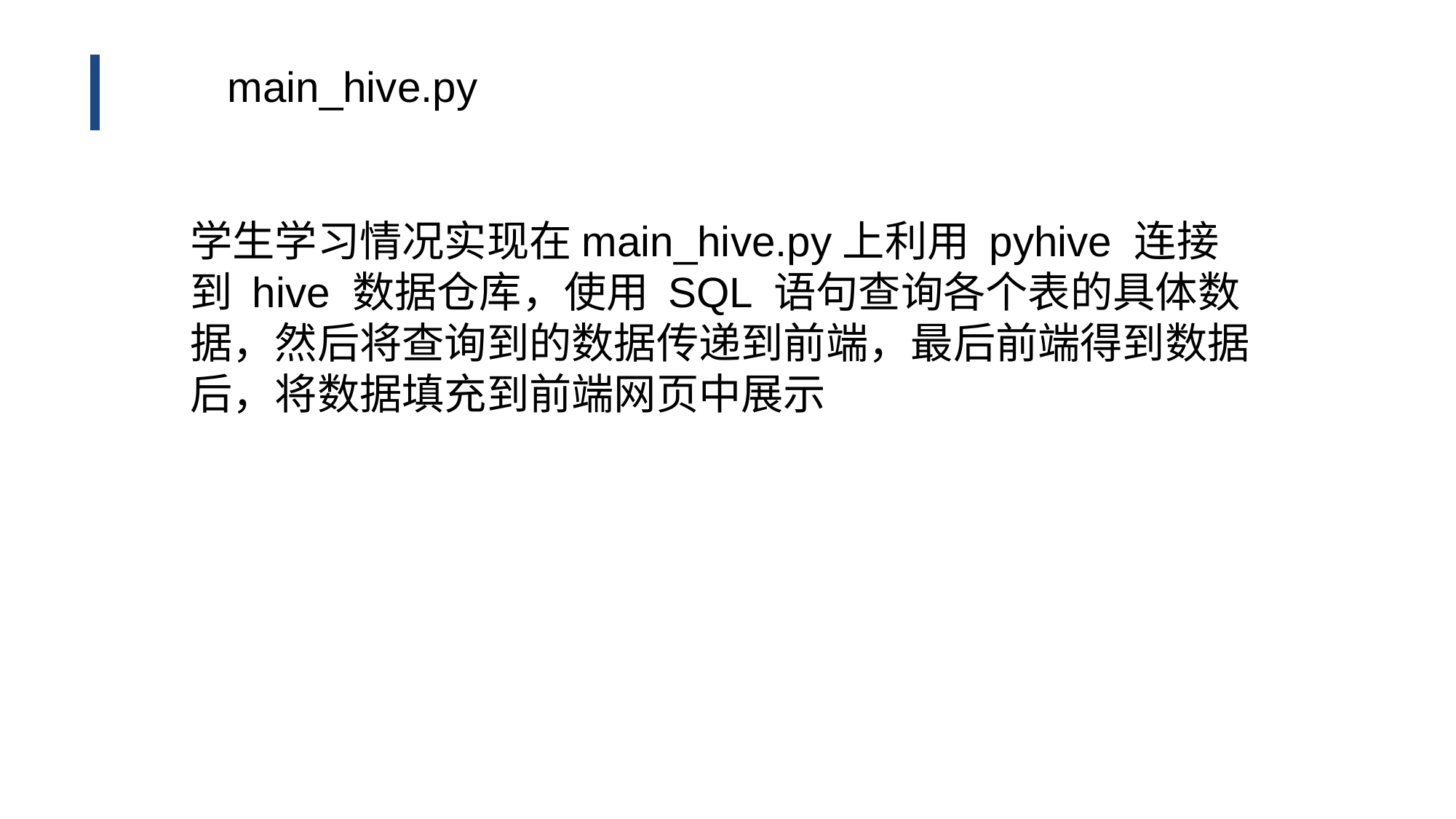

main_hive.py
学生学习情况实现在main_hive.py上利用 pyhive 连接到 hive 数据仓库，使用 SQL 语句查询各个表的具体数据，然后将查询到的数据传递到前端，最后前端得到数据后，将数据填充到前端网页中展示